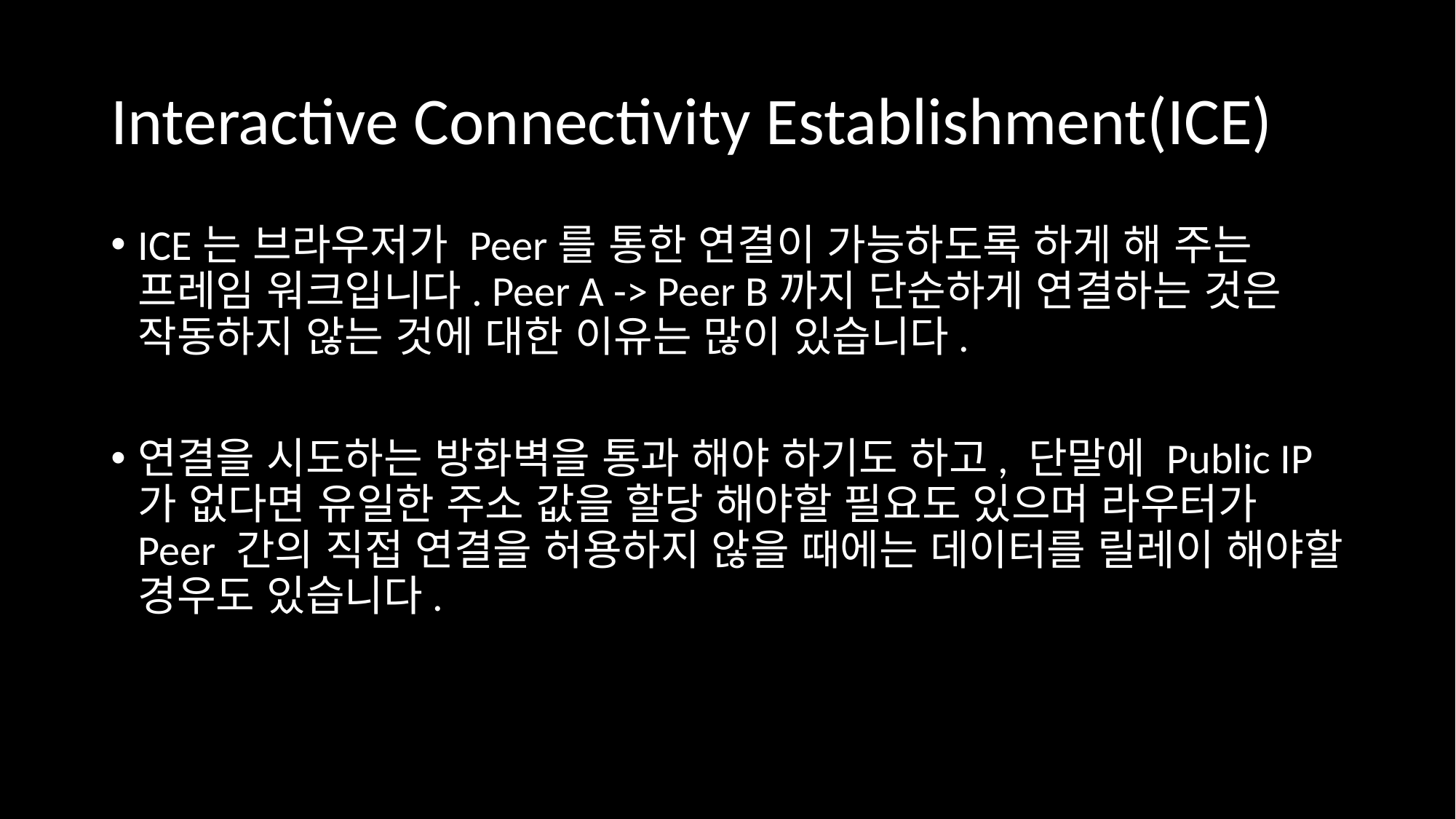

# Interactive Connectivity Establishment(ICE)
ICE는 브라우저가 Peer를 통한 연결이 가능하도록 하게 해 주는 프레임 워크입니다. Peer A -> Peer B까지 단순하게 연결하는 것은 작동하지 않는 것에 대한 이유는 많이 있습니다.

연결을 시도하는 방화벽을 통과 해야 하기도 하고, 단말에 Public IP가 없다면 유일한 주소 값을 할당 해야할 필요도 있으며 라우터가 Peer 간의 직접 연결을 허용하지 않을 때에는 데이터를 릴레이 해야할 경우도 있습니다.